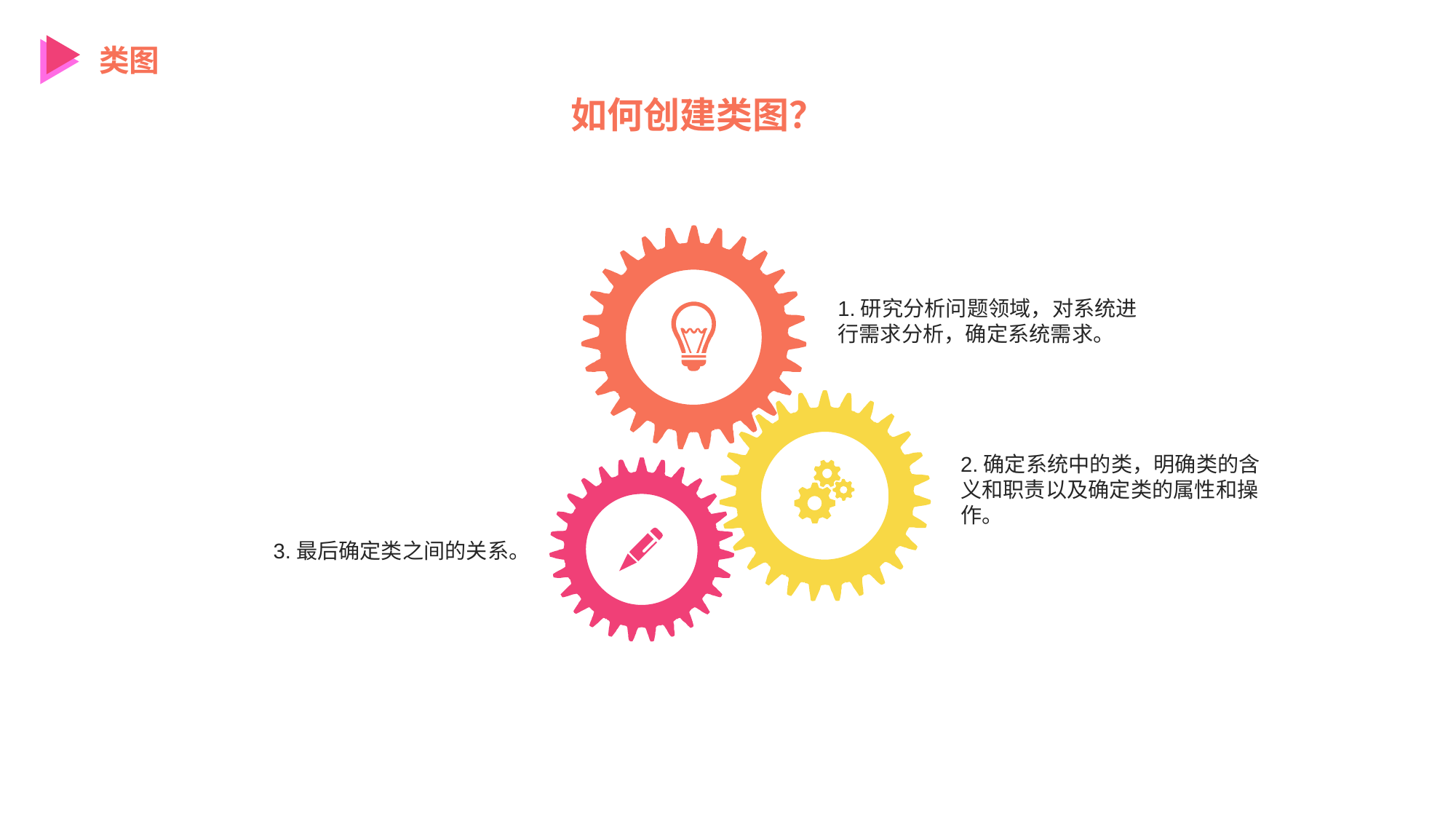

类图
如何创建类图？

1.研究分析问题领域，对系统进行需求分析，确定系统需求。

2.确定系统中的类，明确类的含义和职责以及确定类的属性和操作。

3.最后确定类之间的关系。